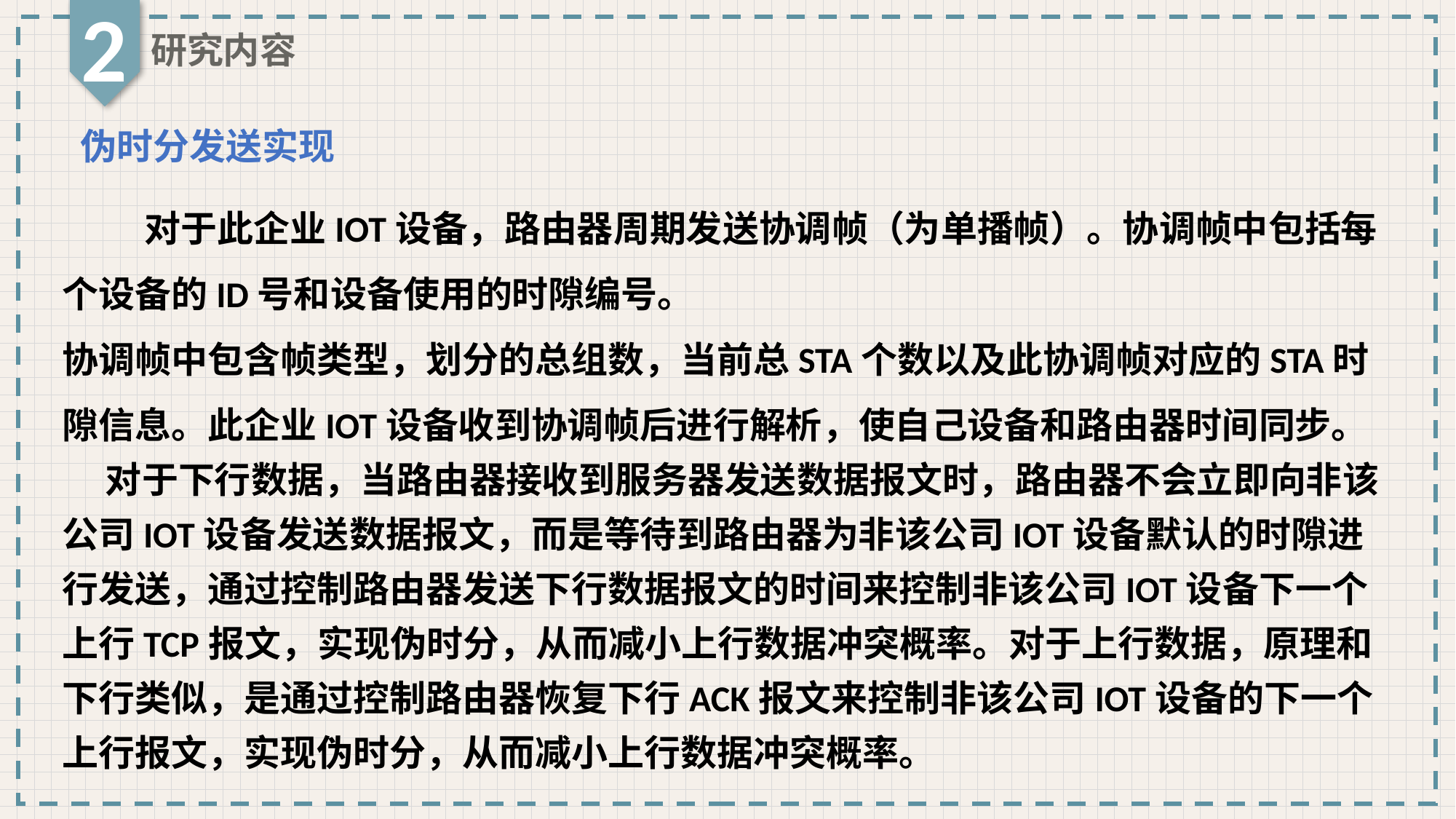

2

研究内容
伪时分发送实现
         对于此企业IOT设备，路由器周期发送协调帧（为单播帧）。协调帧中包括每个设备的ID号和设备使用的时隙编号。
协调帧中包含帧类型，划分的总组数，当前总STA个数以及此协调帧对应的STA时隙信息。此企业IOT设备收到协调帧后进行解析，使自己设备和路由器时间同步。
对于下行数据，当路由器接收到服务器发送数据报文时，路由器不会立即向非该公司IOT设备发送数据报文，而是等待到路由器为非该公司IOT设备默认的时隙进行发送，通过控制路由器发送下行数据报文的时间来控制非该公司IOT设备下一个上行TCP报文，实现伪时分，从而减小上行数据冲突概率。对于上行数据，原理和下行类似，是通过控制路由器恢复下行ACK报文来控制非该公司IOT设备的下一个上行报文，实现伪时分，从而减小上行数据冲突概率。